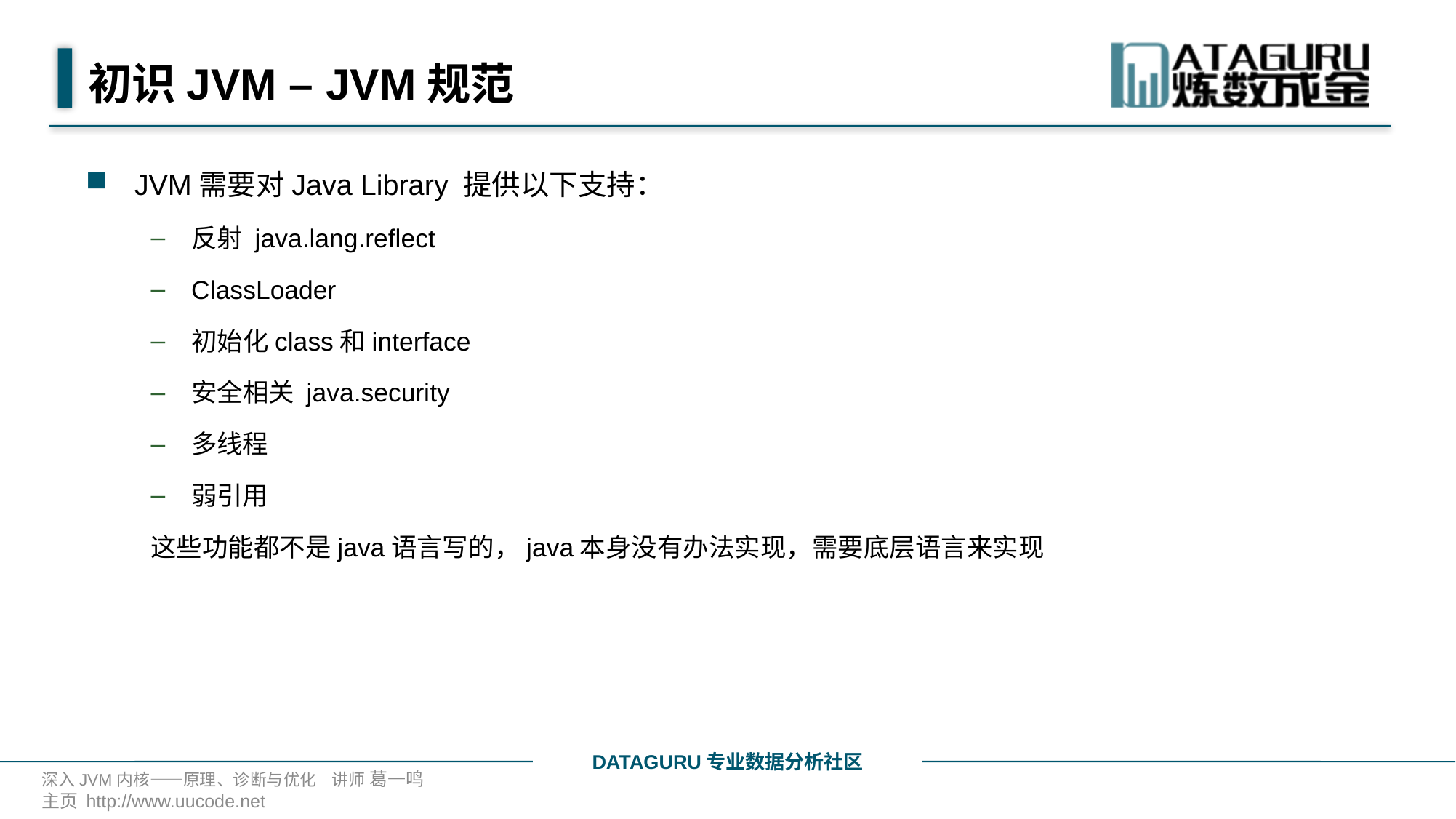

# 初识JVM – JVM规范
JVM需要对Java Library 提供以下支持：
反射 java.lang.reflect
ClassLoader
初始化class和interface
安全相关 java.security
多线程
弱引用
这些功能都不是java语言写的，java本身没有办法实现，需要底层语言来实现